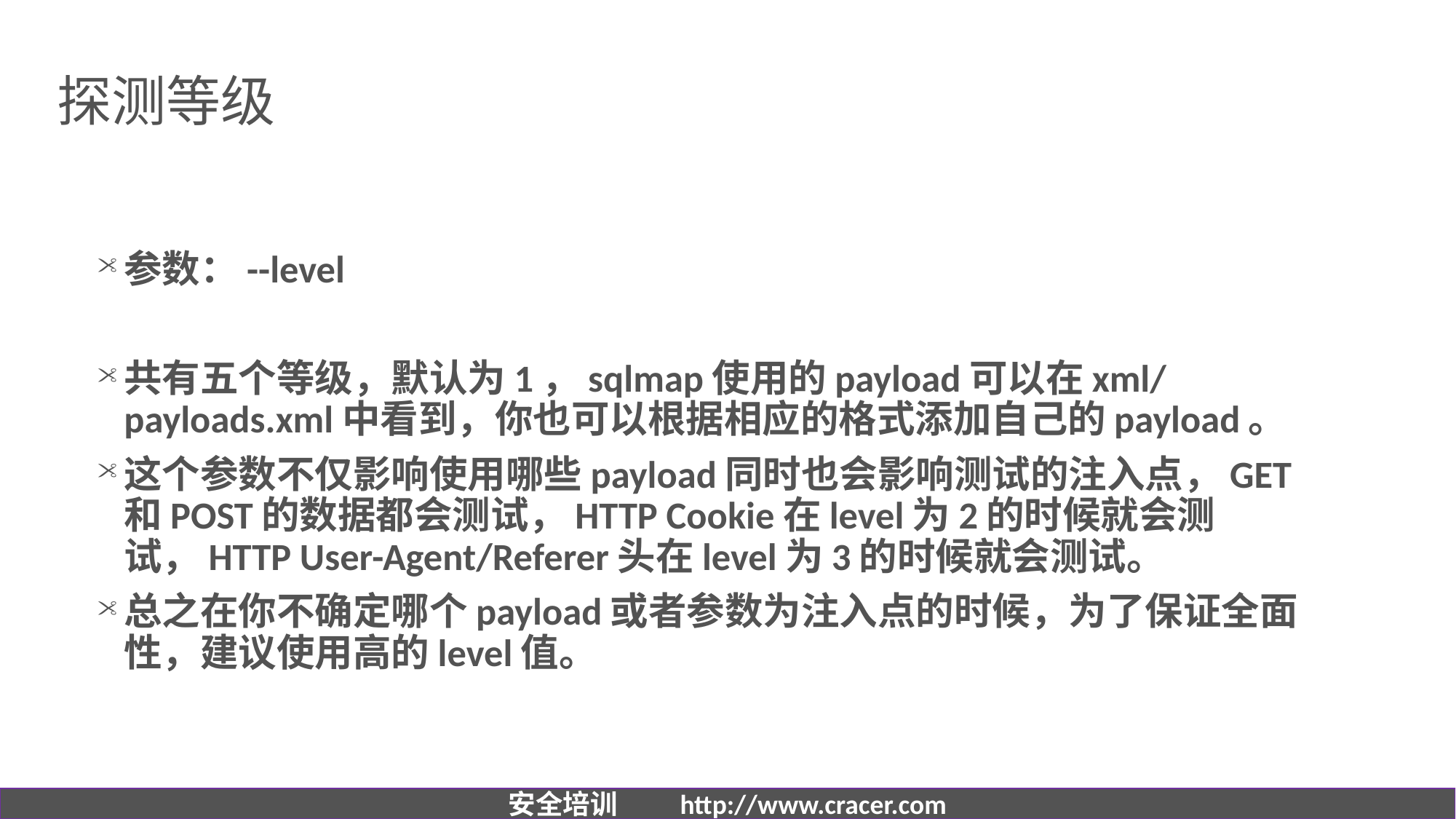

# 探测等级

参数：--level

共有五个等级，默认为1，sqlmap使用的payload可以在xml/payloads.xml中看到，你也可以根据相应的格式添加自己的payload。
这个参数不仅影响使用哪些payload同时也会影响测试的注入点，GET和POST的数据都会测试，HTTP Cookie在level为2的时候就会测试，HTTP User-Agent/Referer头在level为3的时候就会测试。
总之在你不确定哪个payload或者参数为注入点的时候，为了保证全面性，建议使用高的level值。